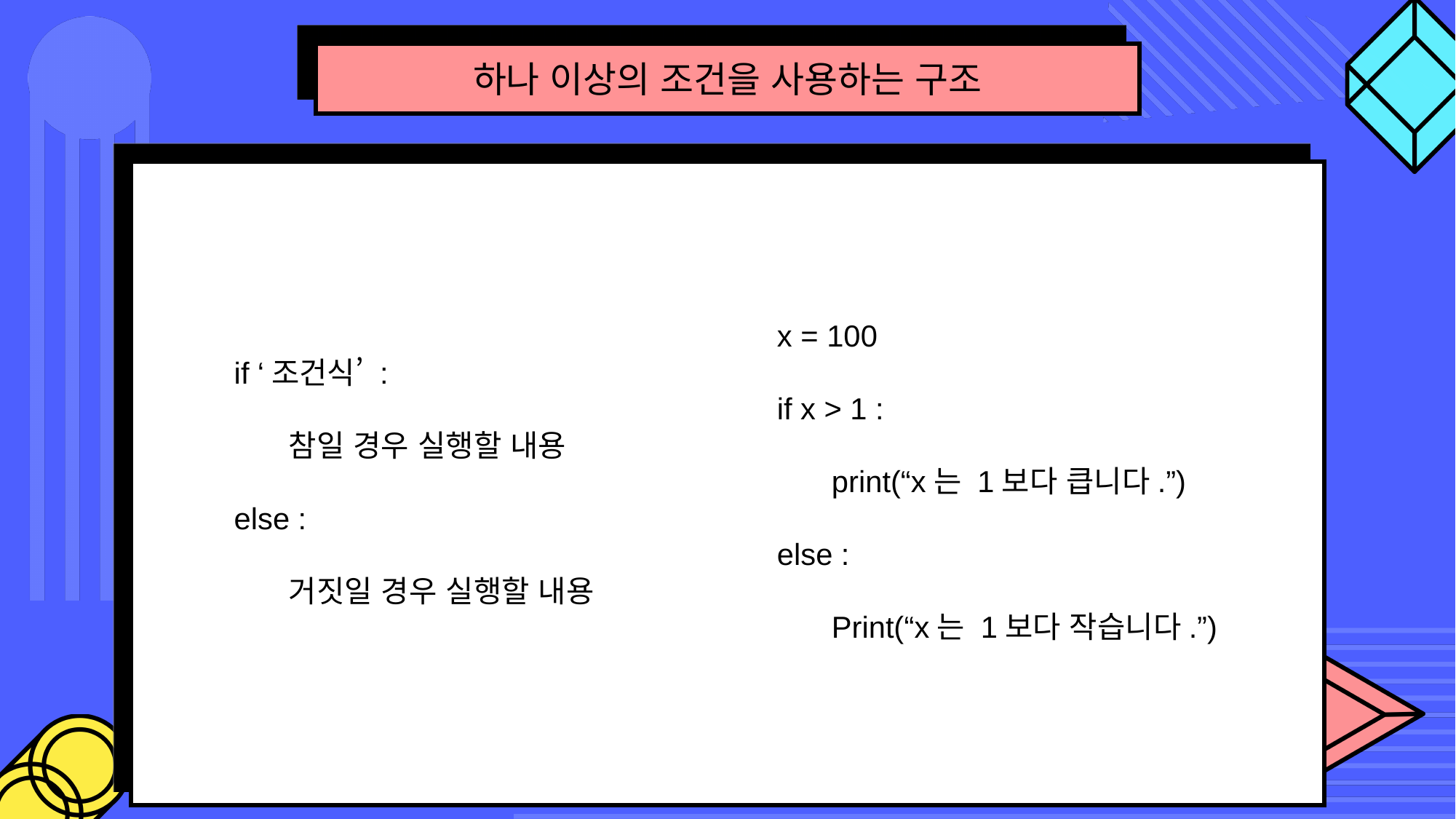

하나 이상의 조건을 사용하는 구조

x = 100
if x > 1 :
print(“x는 1보다 큽니다.”)
else :
Print(“x는 1보다 작습니다.”)
if ‘조건식’ :
참일 경우 실행할 내용
else :
거짓일 경우 실행할 내용